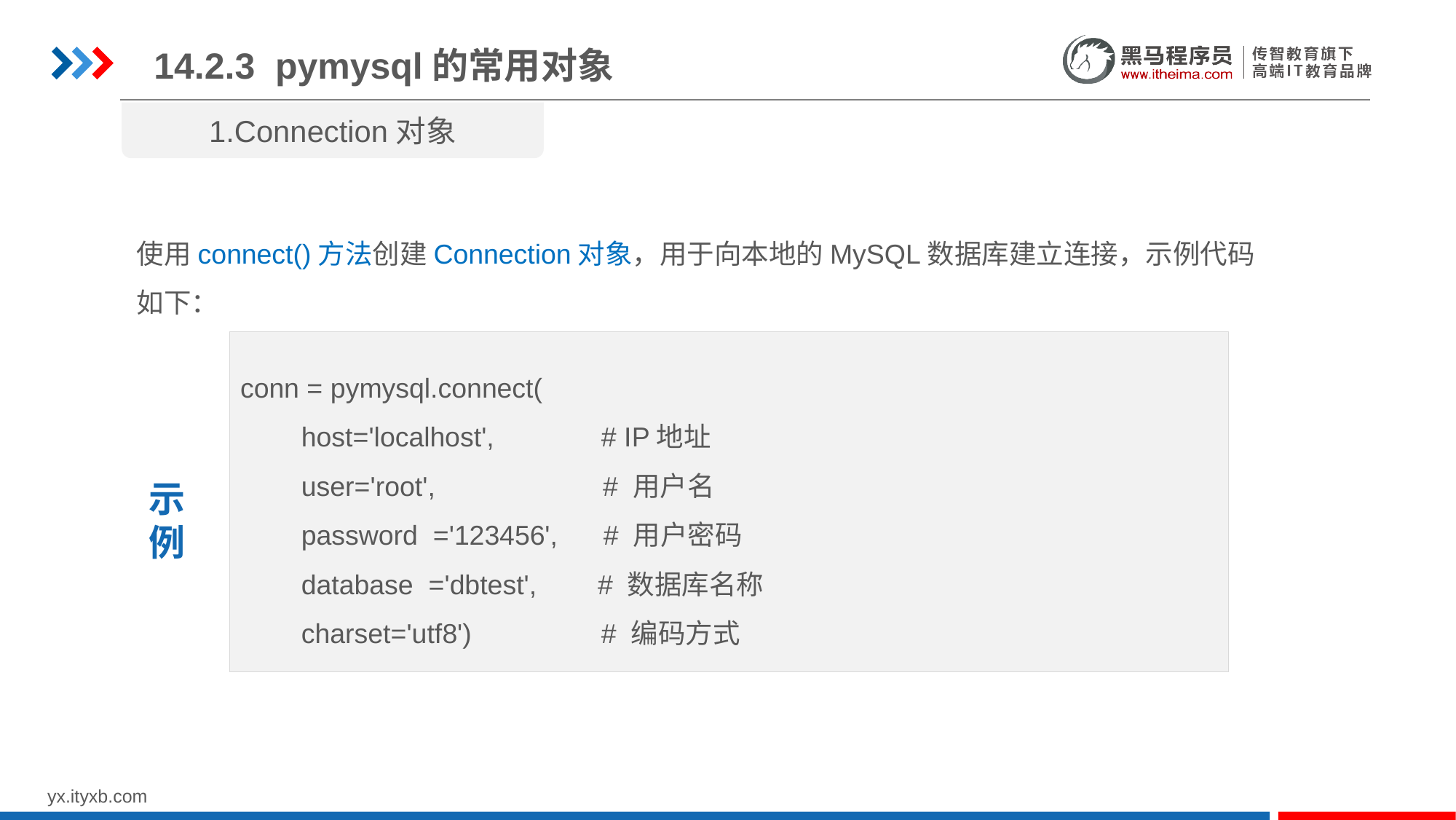

14.2.3  pymysql的常用对象

1.Connection对象
使用connect()方法创建Connection对象，用于向本地的MySQL数据库建立连接，示例代码如下：
conn = pymysql.connect(
        host='localhost',              # IP地址
        user='root',                      # 用户名
        password  ='123456',      # 用户密码
        database  ='dbtest',        # 数据库名称
        charset='utf8')                 # 编码方式
示
例